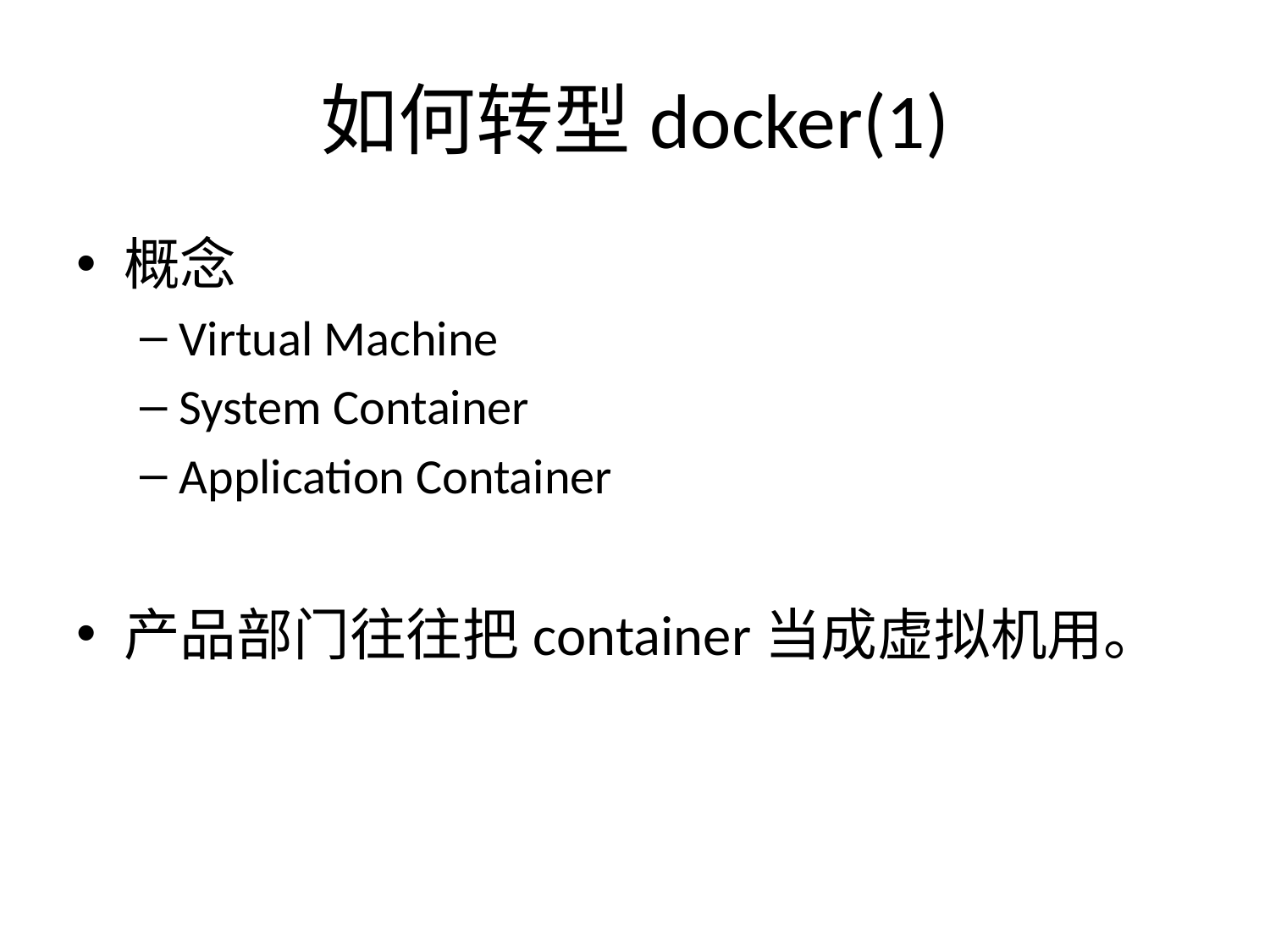

# 如何转型docker(1)
概念
Virtual Machine
System Container
Application Container

产品部门往往把container当成虚拟机用。